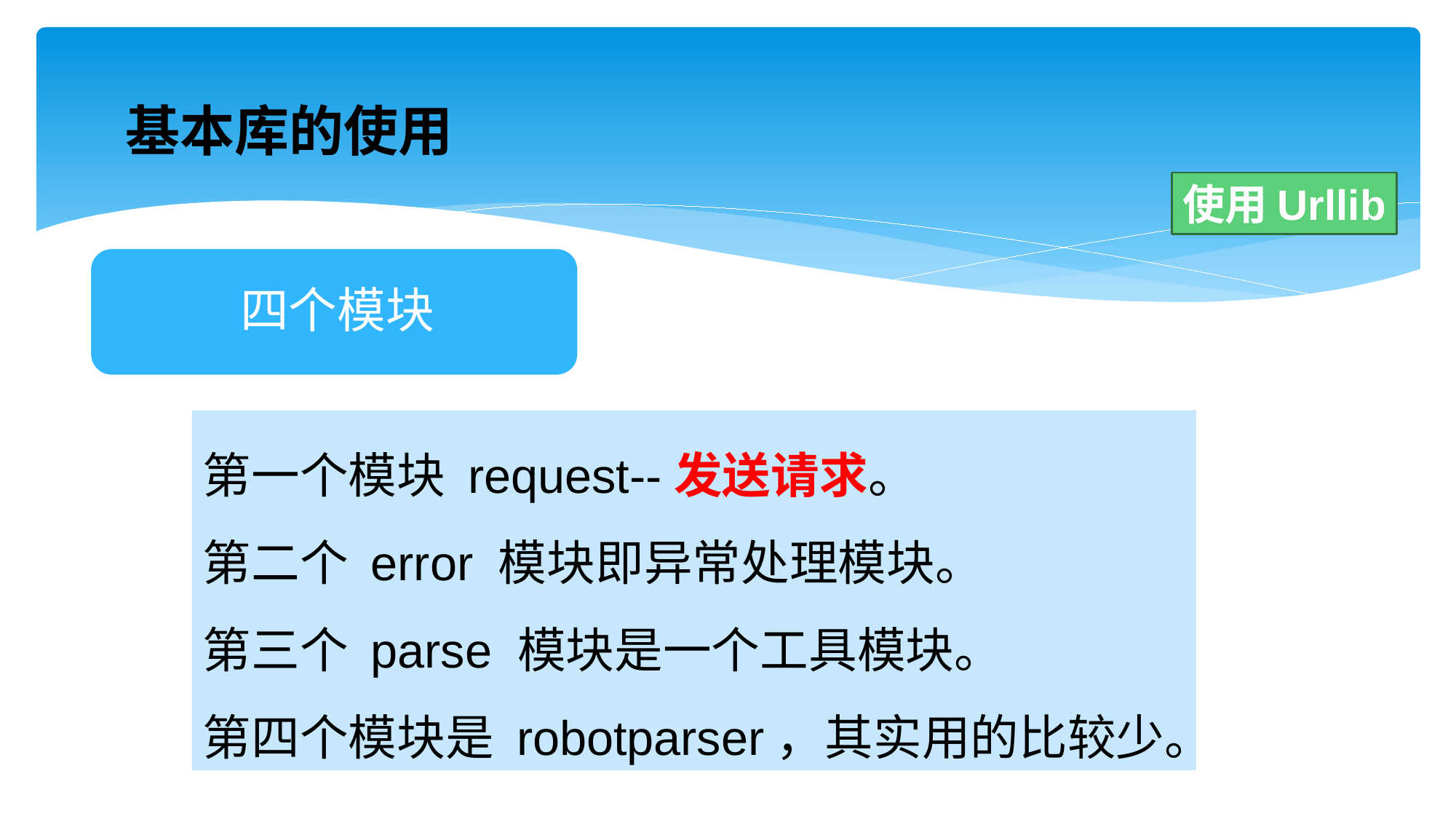

基本库的使用
使用Urllib
四个模块
第一个模块 request--发送请求。
第二个 error 模块即异常处理模块。
第三个 parse 模块是一个工具模块。
第四个模块是 robotparser，其实用的比较少。